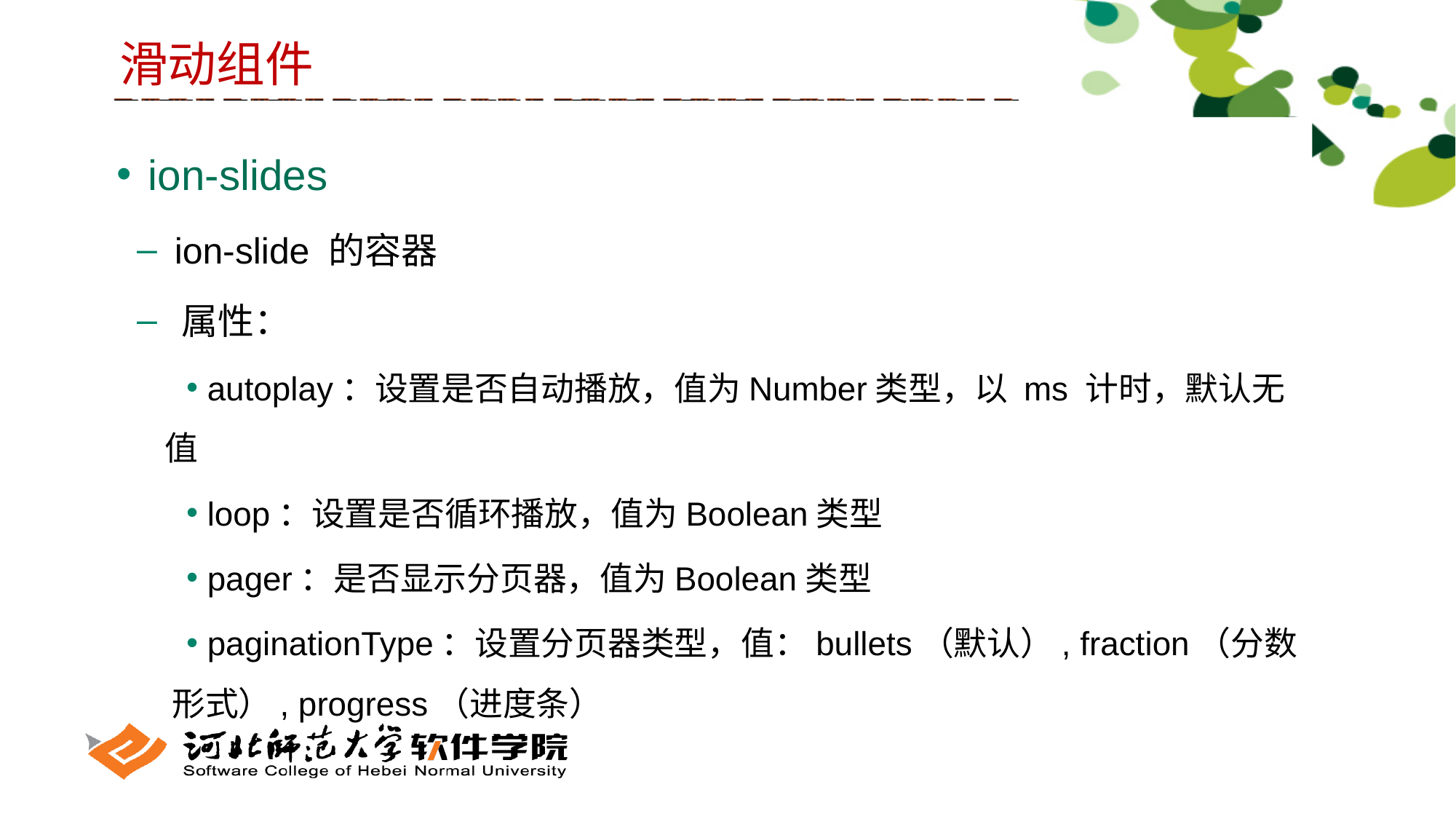

滑动组件
 ion-slides
 ion-slide 的容器
 属性：
 autoplay：设置是否自动播放，值为Number类型，以 ms 计时，默认无值
 loop：设置是否循环播放，值为Boolean类型
 pager：是否显示分页器，值为Boolean类型
 paginationType：设置分页器类型，值：bullets（默认）, fraction（分数  形式）, progress（进度条）